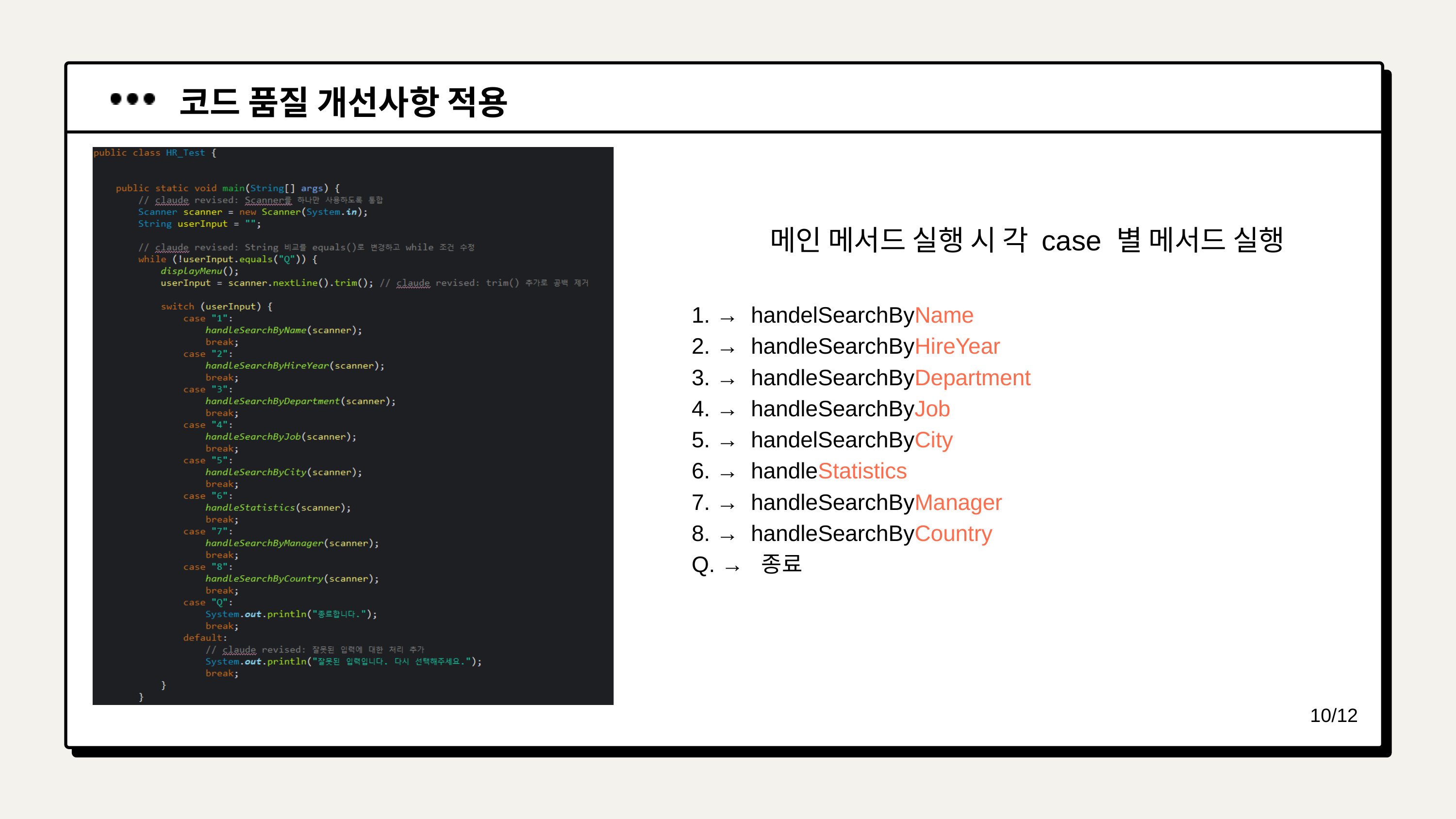

코드 품질 개선사항 적용

메인 메서드 실행 시 각 case 별 메서드 실행
1. →  handelSearchByName
2. →  handleSearchByHireYear
3. →  handleSearchByDepartment
4. →  handleSearchByJob
5. →  handelSearchByCity
6. →  handleStatistics
7. →  handleSearchByManager
8. →  handleSearchByCountry
Q. →  종료
10/12